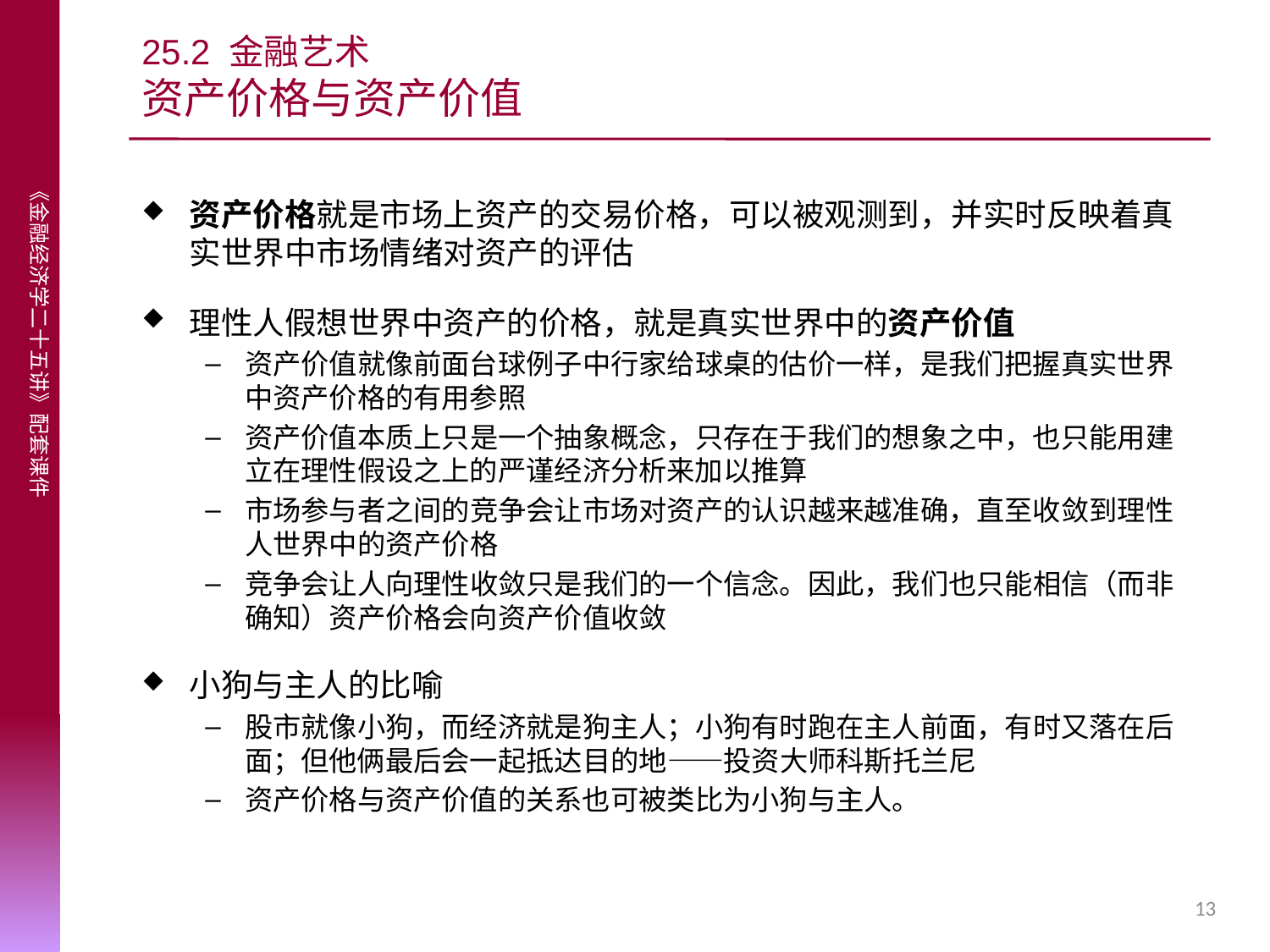

# 25.2 金融艺术 资产价格与资产价值
资产价格就是市场上资产的交易价格，可以被观测到，并实时反映着真实世界中市场情绪对资产的评估
理性人假想世界中资产的价格，就是真实世界中的资产价值
资产价值就像前面台球例子中行家给球桌的估价一样，是我们把握真实世界中资产价格的有用参照
资产价值本质上只是一个抽象概念，只存在于我们的想象之中，也只能用建立在理性假设之上的严谨经济分析来加以推算
市场参与者之间的竞争会让市场对资产的认识越来越准确，直至收敛到理性人世界中的资产价格
竞争会让人向理性收敛只是我们的一个信念。因此，我们也只能相信（而非确知）资产价格会向资产价值收敛
小狗与主人的比喻
股市就像小狗，而经济就是狗主人；小狗有时跑在主人前面，有时又落在后面；但他俩最后会一起抵达目的地——投资大师科斯托兰尼
资产价格与资产价值的关系也可被类比为小狗与主人。

13